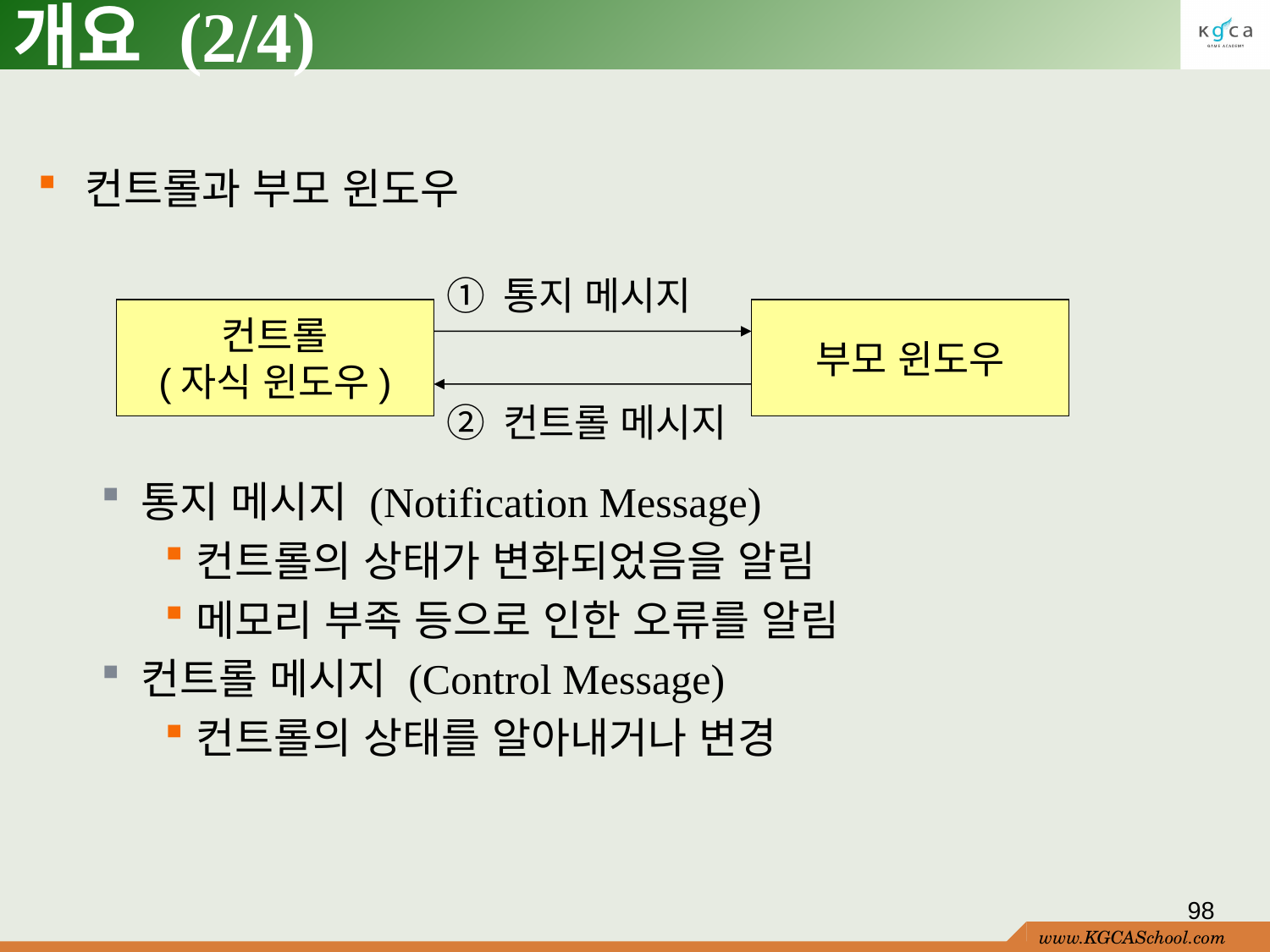

# 개요 (2/4)
컨트롤과 부모 윈도우

통지 메시지 (Notification Message)
컨트롤의 상태가 변화되었음을 알림
메모리 부족 등으로 인한 오류를 알림
컨트롤 메시지 (Control Message)
컨트롤의 상태를 알아내거나 변경
① 통지 메시지
컨트롤
(자식 윈도우)
부모 윈도우

② 컨트롤 메시지
98